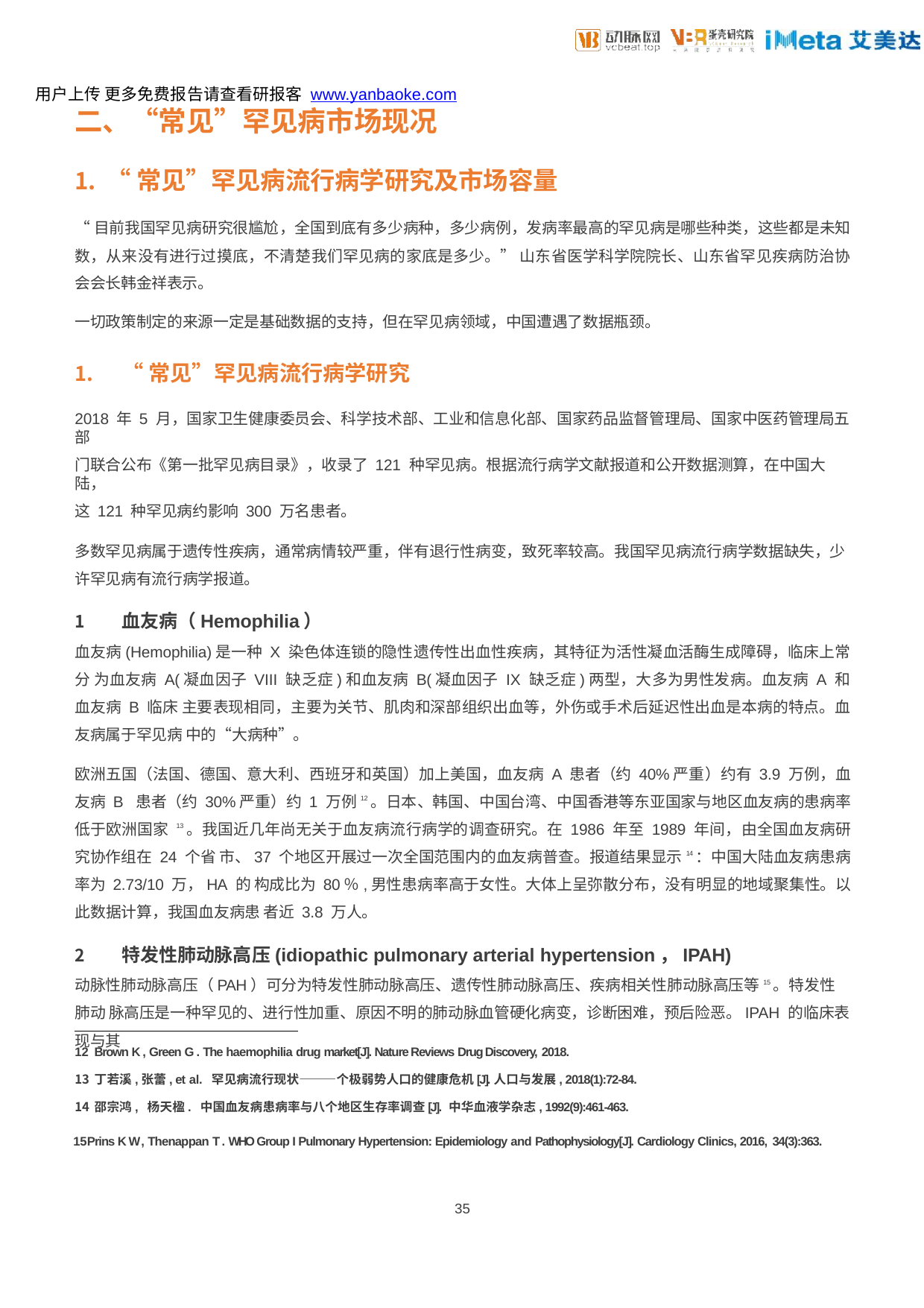

用户上传 更多免费报告请查看研报客 www.yanbaoke.com
二、“常见”罕见病市场现况
“常见”罕见病流行病学研究及市场容量
“目前我国罕见病研究很尴尬，全国到底有多少病种，多少病例，发病率最高的罕见病是哪些种类，这些都是未知 数，从来没有进行过摸底，不清楚我们罕见病的家底是多少。” 山东省医学科学院院长、山东省罕见疾病防治协 会会长韩金祥表示。

一切政策制定的来源一定是基础数据的支持，但在罕见病领域，中国遭遇了数据瓶颈。

“常见”罕见病流行病学研究
2018 年 5 月，国家卫生健康委员会、科学技术部、工业和信息化部、国家药品监督管理局、国家中医药管理局五部
门联合公布《第一批罕见病目录》，收录了 121 种罕见病。根据流行病学文献报道和公开数据测算，在中国大陆，
这 121 种罕见病约影响 300 万名患者。
多数罕见病属于遗传性疾病，通常病情较严重，伴有退行性病变，致死率较高。我国罕见病流行病学数据缺失，少 许罕见病有流行病学报道。

血友病（Hemophilia）
血友病(Hemophilia)是一种 X 染色体连锁的隐性遗传性出血性疾病，其特征为活性凝血活酶生成障碍，临床上常分 为血友病 A(凝血因子 VIII 缺乏症)和血友病 B(凝血因子 IX 缺乏症)两型，大多为男性发病。血友病 A 和血友病 B 临床 主要表现相同，主要为关节、肌肉和深部组织出血等，外伤或手术后延迟性出血是本病的特点。血友病属于罕见病 中的“大病种”。
欧洲五国（法国、德国、意大利、西班牙和英国）加上美国，血友病 A 患者（约 40%严重）约有 3.9 万例，血友病 B  患者（约 30%严重）约 1 万例12。日本、韩国、中国台湾、中国香港等东亚国家与地区血友病的患病率低于欧洲国家 13。我国近几年尚无关于血友病流行病学的调查研究。在 1986 年至 1989 年间，由全国血友病研究协作组在 24 个省 市、37 个地区开展过一次全国范围内的血友病普查。报道结果显示14：中国大陆血友病患病率为 2.73/10 万，HA 的 构成比为 80％,男性患病率高于女性。大体上呈弥散分布，没有明显的地域聚集性。以此数据计算，我国血友病患 者近 3.8 万人。

特发性肺动脉高压(idiopathic pulmonary arterial hypertension，IPAH)
动脉性肺动脉高压（PAH）可分为特发性肺动脉高压、遗传性肺动脉高压、疾病相关性肺动脉高压等15。特发性肺动 脉高压是一种罕见的、进行性加重、原因不明的肺动脉血管硬化病变，诊断困难，预后险恶。IPAH 的临床表现与其

Brown K , Green G . The haemophilia drug market[J]. Nature Reviews Drug Discovery, 2018.

丁若溪,张蕾, et al. 罕见病流行现状———个极弱势人口的健康危机[J].人口与发展, 2018(1):72-84.

邵宗鸿, 杨天楹. 中国血友病患病率与八个地区生存率调查[J]. 中华血液学杂志, 1992(9):461-463.
Prins K W , Thenappan T . WHO Group I Pulmonary Hypertension: Epidemiology and Pathophysiology[J]. Cardiology Clinics, 2016,  34(3):363.
35